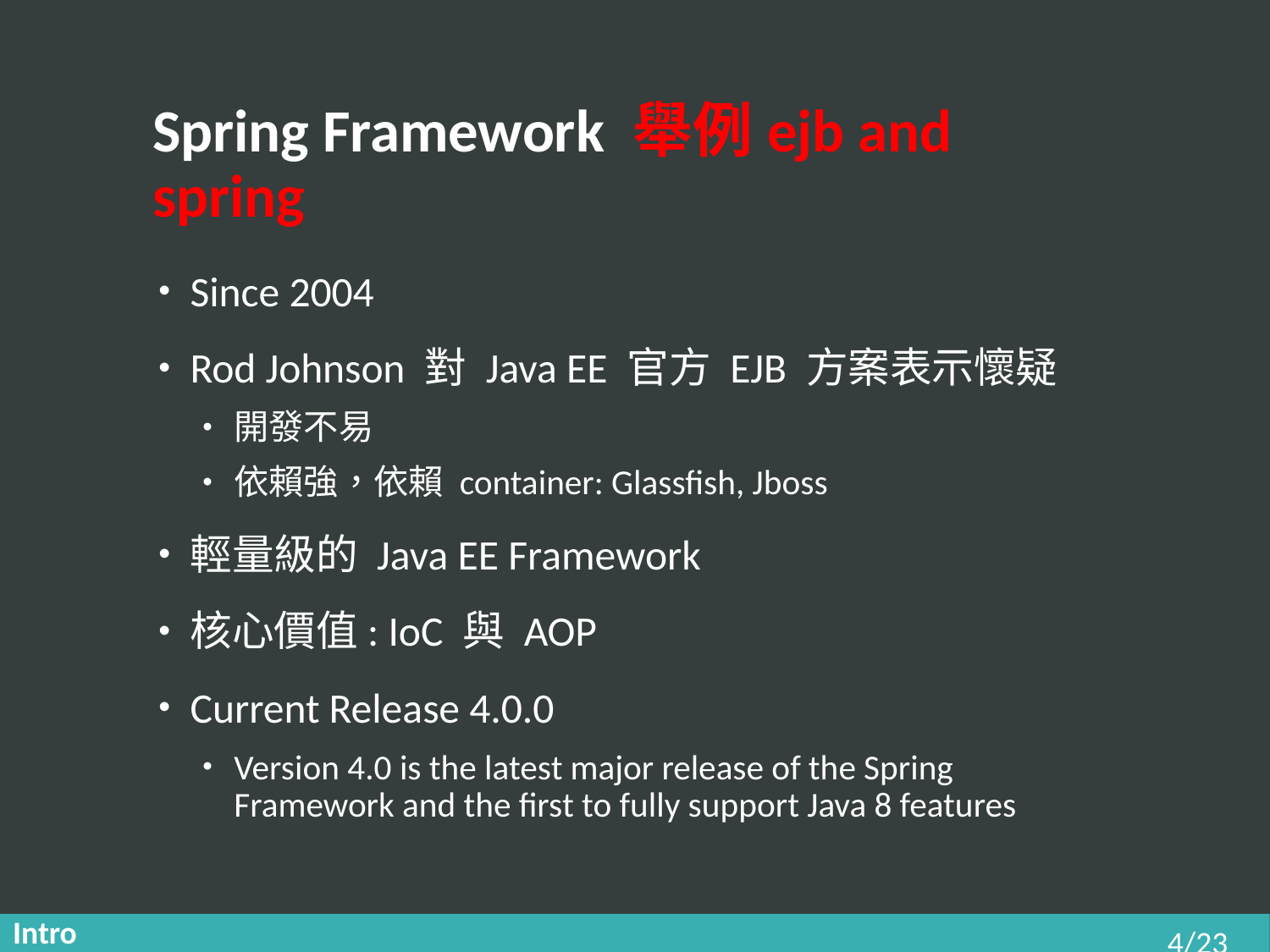

# Spring Framework 舉例ejb and spring
Since 2004
Rod Johnson 對 Java EE 官方 EJB 方案表示懷疑
開發不易
依賴強，依賴 container: Glassfish, Jboss
輕量級的 Java EE Framework
核心價值: IoC 與 AOP
Current Release 4.0.0
Version 4.0 is the latest major release of the Spring Framework and the first to fully support Java 8 features
Intro